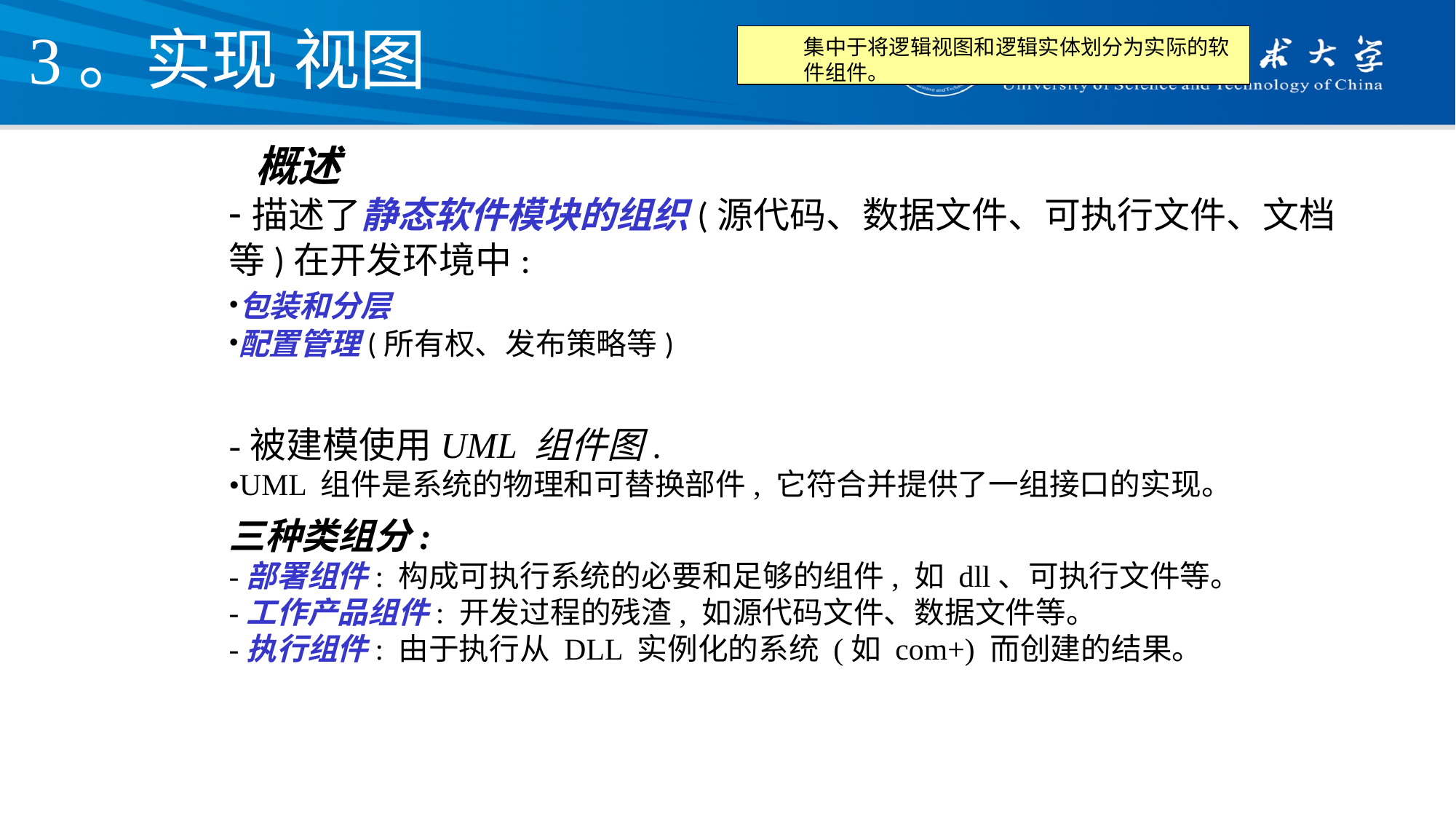

# 3。实现 视图
集中于将逻辑视图和逻辑实体划分为实际的软件组件。
概述
-描述了静态软件模块的组织(源代码、数据文件、可执行文件、文档等)在开发环境中:
包装和分层
配置管理(所有权、发布策略等)
-被建模使用UML 组件图.
•UML 组件是系统的物理和可替换部件, 它符合并提供了一组接口的实现。
三种类组分:
-部署组件: 构成可执行系统的必要和足够的组件, 如 dll、可执行文件等。
-工作产品组件: 开发过程的残渣, 如源代码文件、数据文件等。
-执行组件: 由于执行从 DLL 实例化的系统 (如 com+) 而创建的结果。